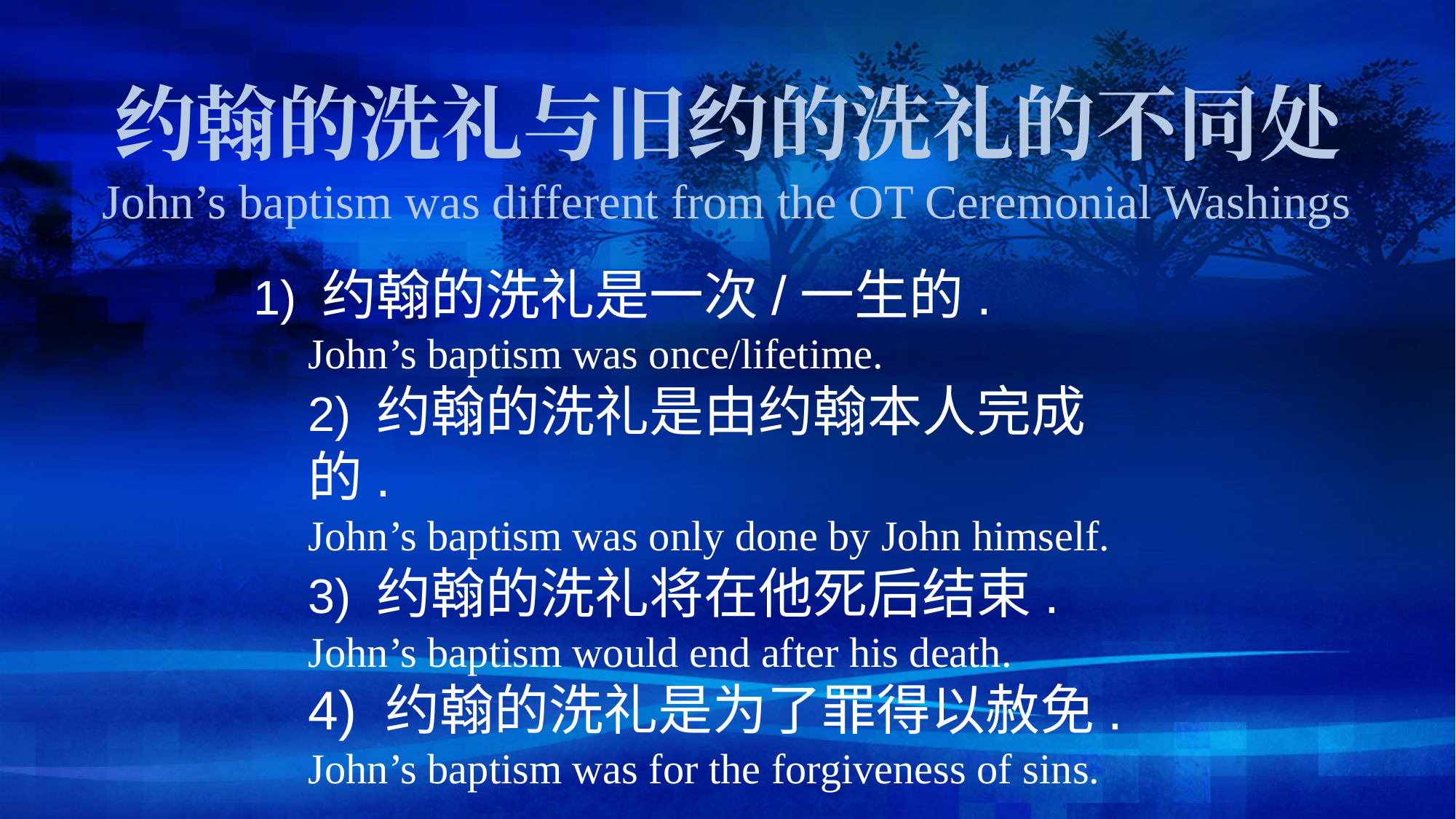

约翰的洗礼与旧约的洗礼的不同处
John’s baptism was different from the OT Ceremonial Washings
1) 约翰的洗礼是一次/一生的.
John’s baptism was once/lifetime.
2) 约翰的洗礼是由约翰本人完成的.
John’s baptism was only done by John himself.
3) 约翰的洗礼将在他死后结束.
John’s baptism would end after his death.
4) 约翰的洗礼是为了罪得以赦免.
John’s baptism was for the forgiveness of sins.